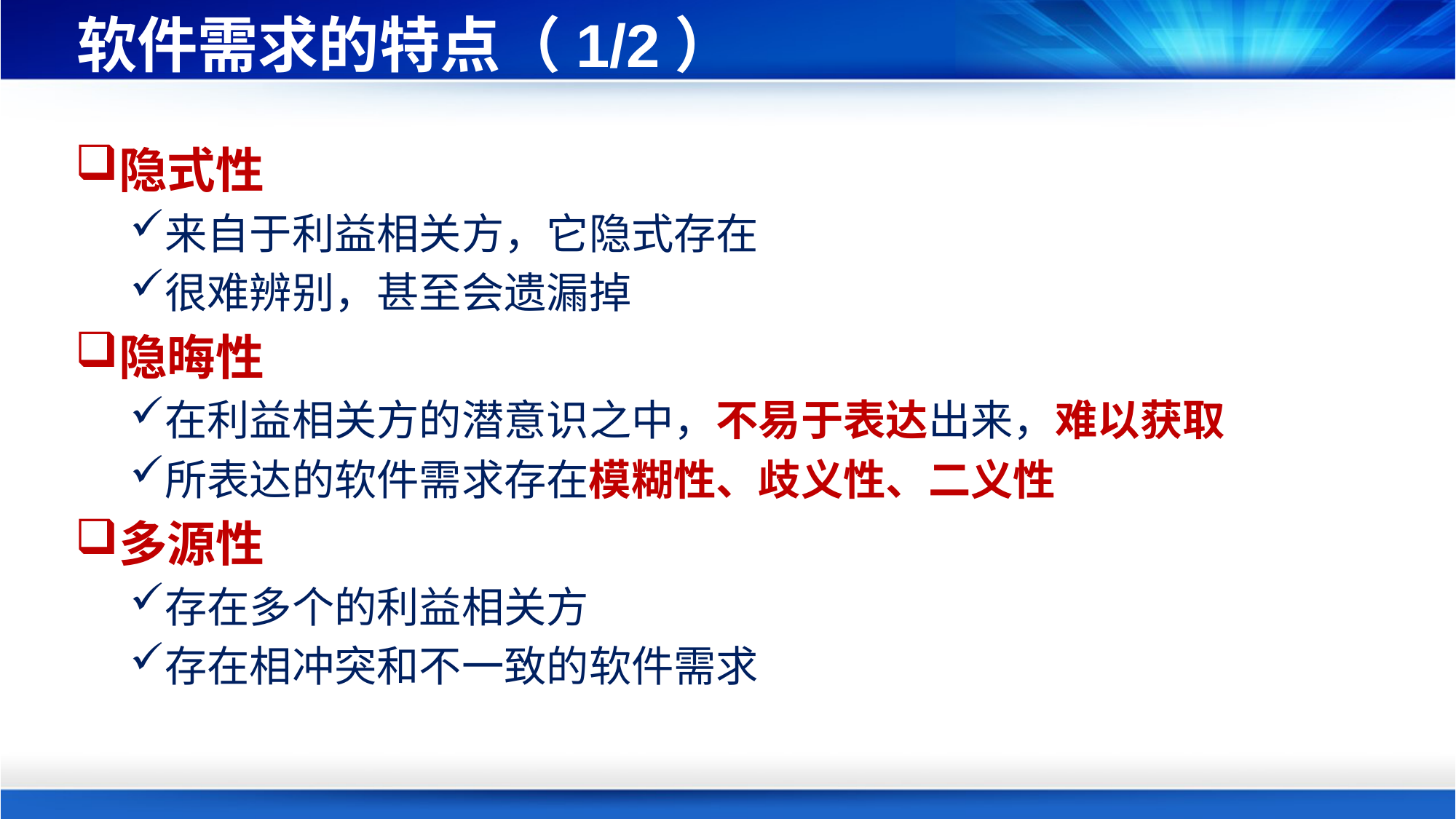

# 软件需求的特点（1/2）
隐式性
来自于利益相关方，它隐式存在
很难辨别，甚至会遗漏掉
隐晦性
在利益相关方的潜意识之中，不易于表达出来，难以获取
所表达的软件需求存在模糊性、歧义性、二义性
多源性
存在多个的利益相关方
存在相冲突和不一致的软件需求